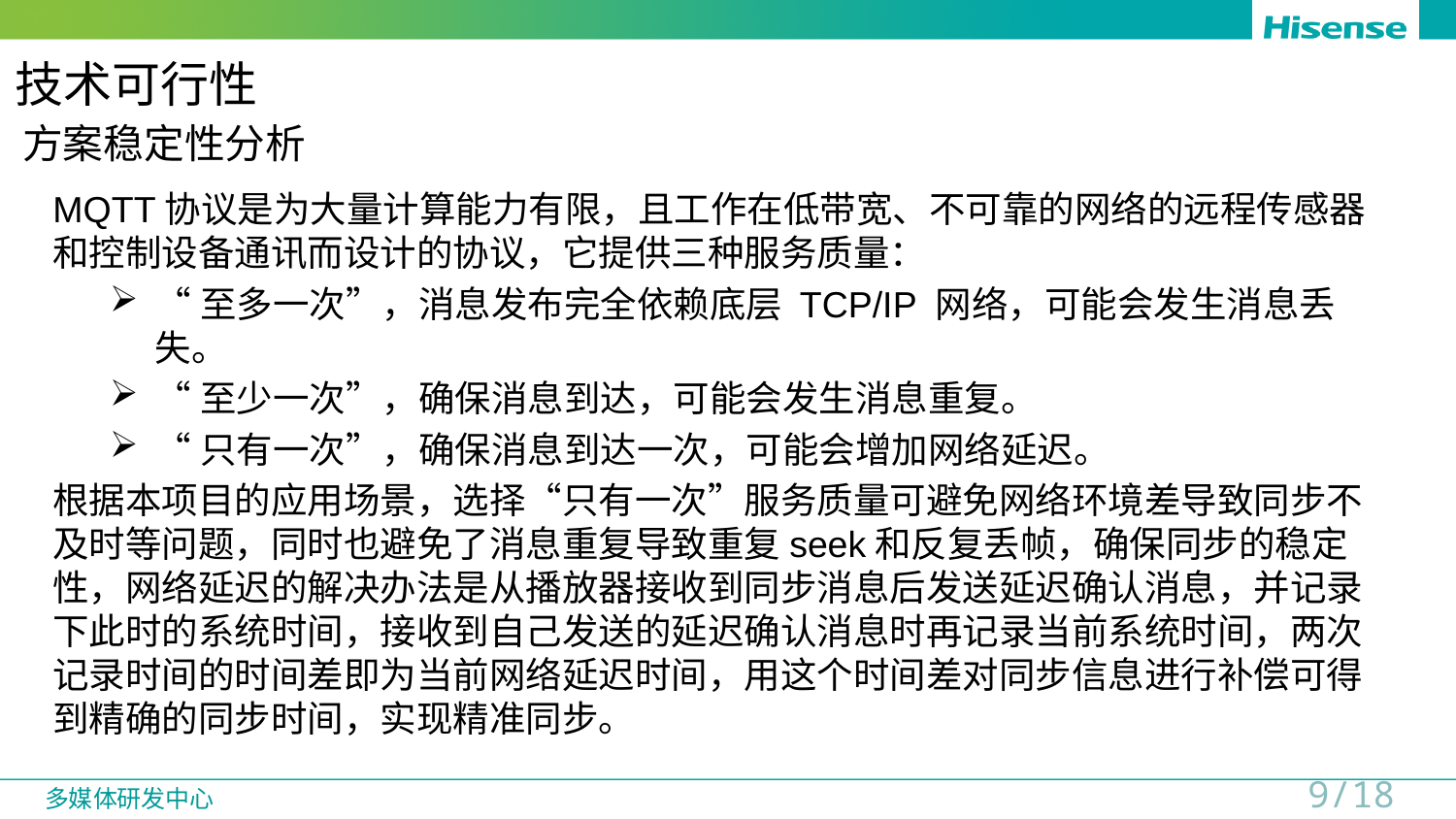

# 技术可行性
方案稳定性分析
MQTT协议是为大量计算能力有限，且工作在低带宽、不可靠的网络的远程传感器和控制设备通讯而设计的协议，它提供三种服务质量：
“至多一次”，消息发布完全依赖底层 TCP/IP 网络，可能会发生消息丢失。
“至少一次”，确保消息到达，可能会发生消息重复。
“只有一次”，确保消息到达一次，可能会增加网络延迟。
根据本项目的应用场景，选择“只有一次”服务质量可避免网络环境差导致同步不及时等问题，同时也避免了消息重复导致重复seek和反复丢帧，确保同步的稳定性，网络延迟的解决办法是从播放器接收到同步消息后发送延迟确认消息，并记录下此时的系统时间，接收到自己发送的延迟确认消息时再记录当前系统时间，两次记录时间的时间差即为当前网络延迟时间，用这个时间差对同步信息进行补偿可得到精确的同步时间，实现精准同步。
9/18
多媒体研发中心